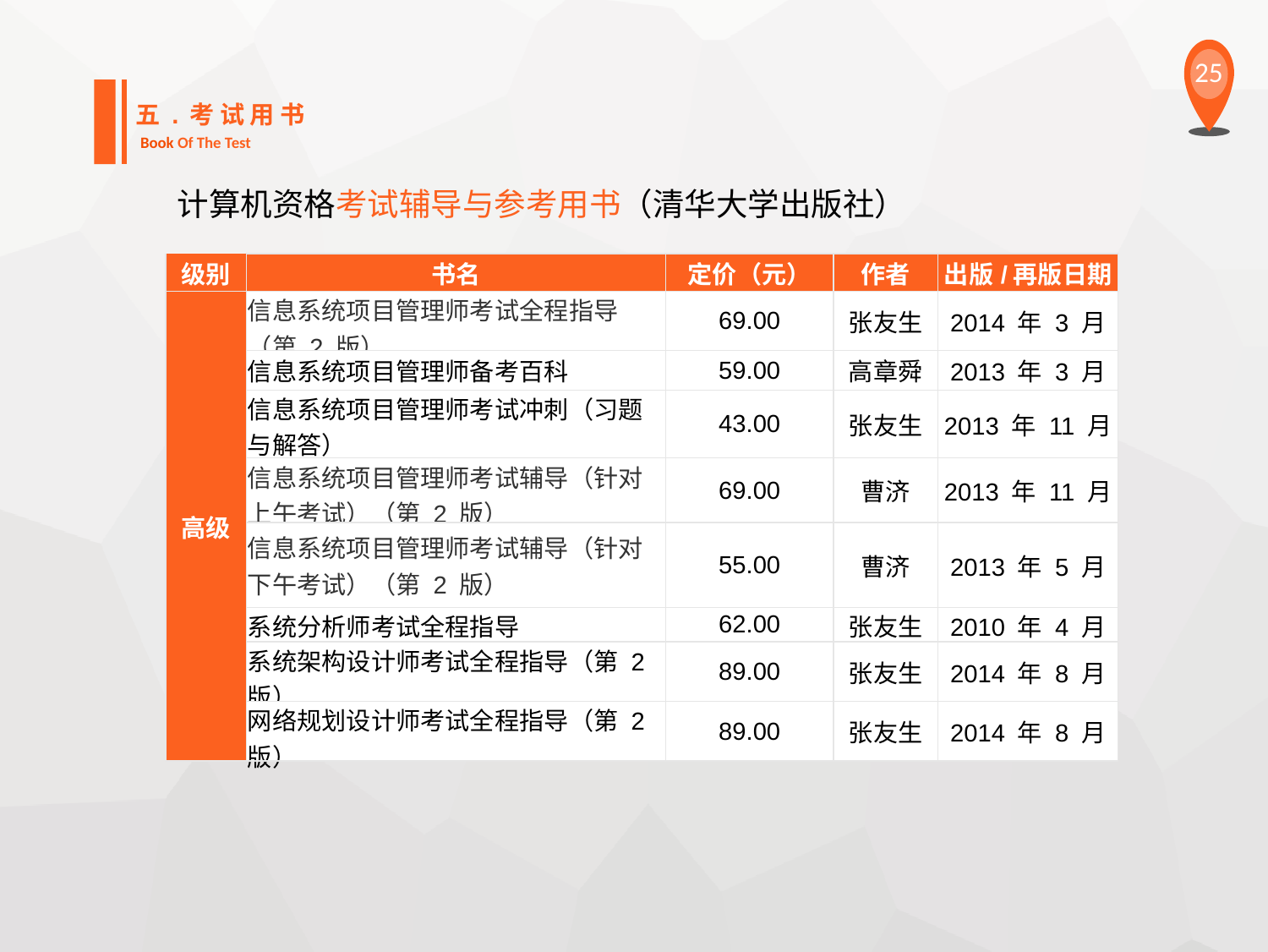

25

五.考试用书
Book Of The Test
计算机资格考试辅导与参考用书（清华大学出版社）
| 级别 | 书名 | 定价（元） | 作者 | 出版/再版日期 |
| --- | --- | --- | --- | --- |
| 高级 | 信息系统项目管理师考试全程指导（第 2 版） | 69.00 | 张友生 | 2014 年 3 月 |
|  | 信息系统项目管理师备考百科 | 59.00 | 高章舜 | 2013 年 3 月 |
|  | 信息系统项目管理师考试冲刺（习题与解答） | 43.00 | 张友生 | 2013 年 11 月 |
|  | 信息系统项目管理师考试辅导（针对上午考试）（第 2 版） | 69.00 | 曹济 | 2013 年 11 月 |
|  | 信息系统项目管理师考试辅导（针对下午考试）（第 2 版） | 55.00 | 曹济 | 2013 年 5 月 |
|  | 系统分析师考试全程指导 | 62.00 | 张友生 | 2010 年 4 月 |
|  | 系统架构设计师考试全程指导（第 2 版） | 89.00 | 张友生 | 2014 年 8 月 |
|  | 网络规划设计师考试全程指导（第 2 版） | 89.00 | 张友生 | 2014 年 8 月 |